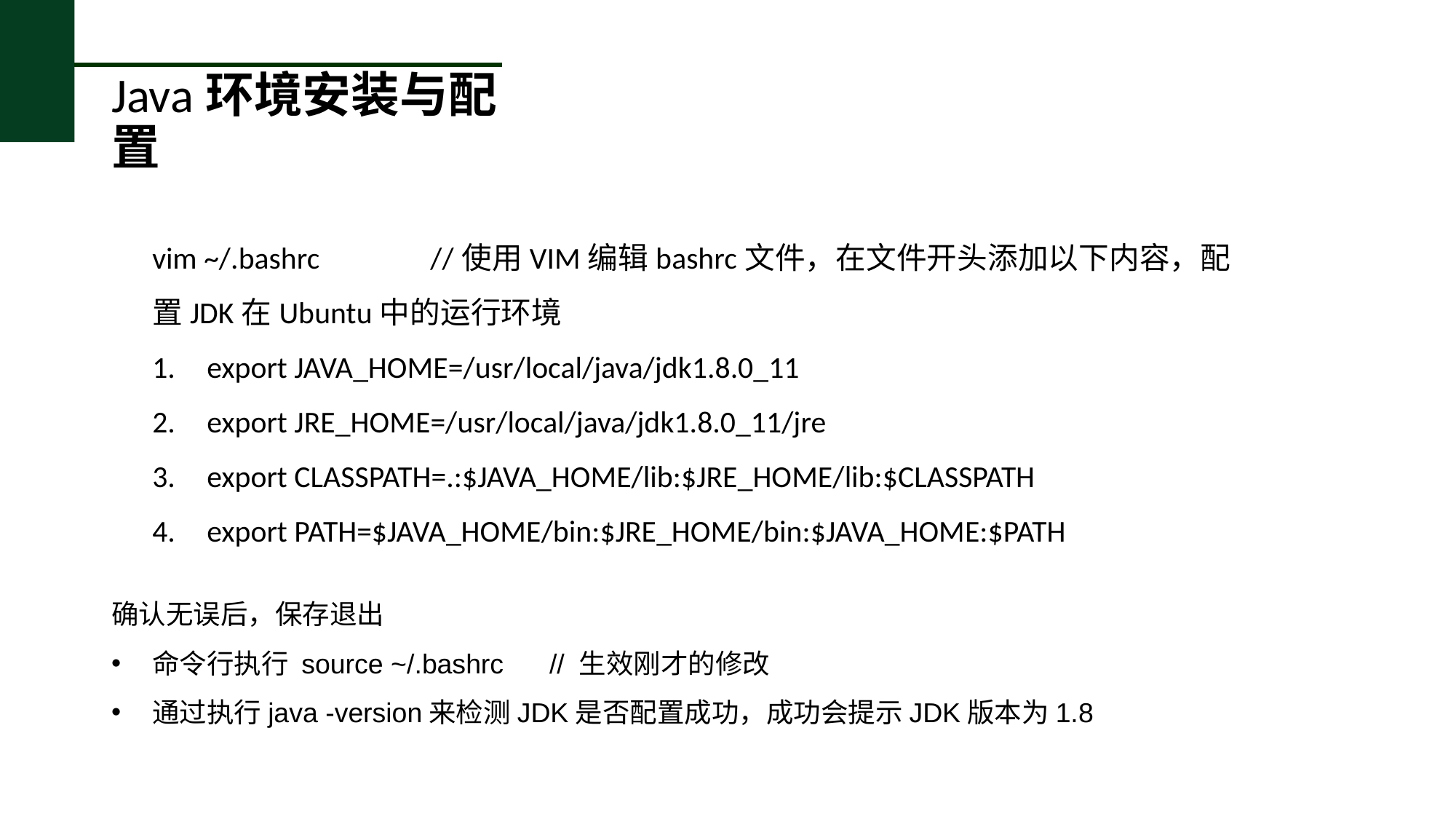

# Java环境安装与配置
vim ~/.bashrc                //使用VIM编辑bashrc文件，在文件开头添加以下内容，配置JDK在Ubuntu中的运行环境
export JAVA_HOME=/usr/local/java/jdk1.8.0_11
export JRE_HOME=/usr/local/java/jdk1.8.0_11/jre
export CLASSPATH=.:$JAVA_HOME/lib:$JRE_HOME/lib:$CLASSPATH
export PATH=$JAVA_HOME/bin:$JRE_HOME/bin:$JAVA_HOME:$PATH

确认无误后，保存退出
命令行执行 source ~/.bashrc      // 生效刚才的修改
通过执行java -version来检测JDK是否配置成功，成功会提示JDK版本为1.8